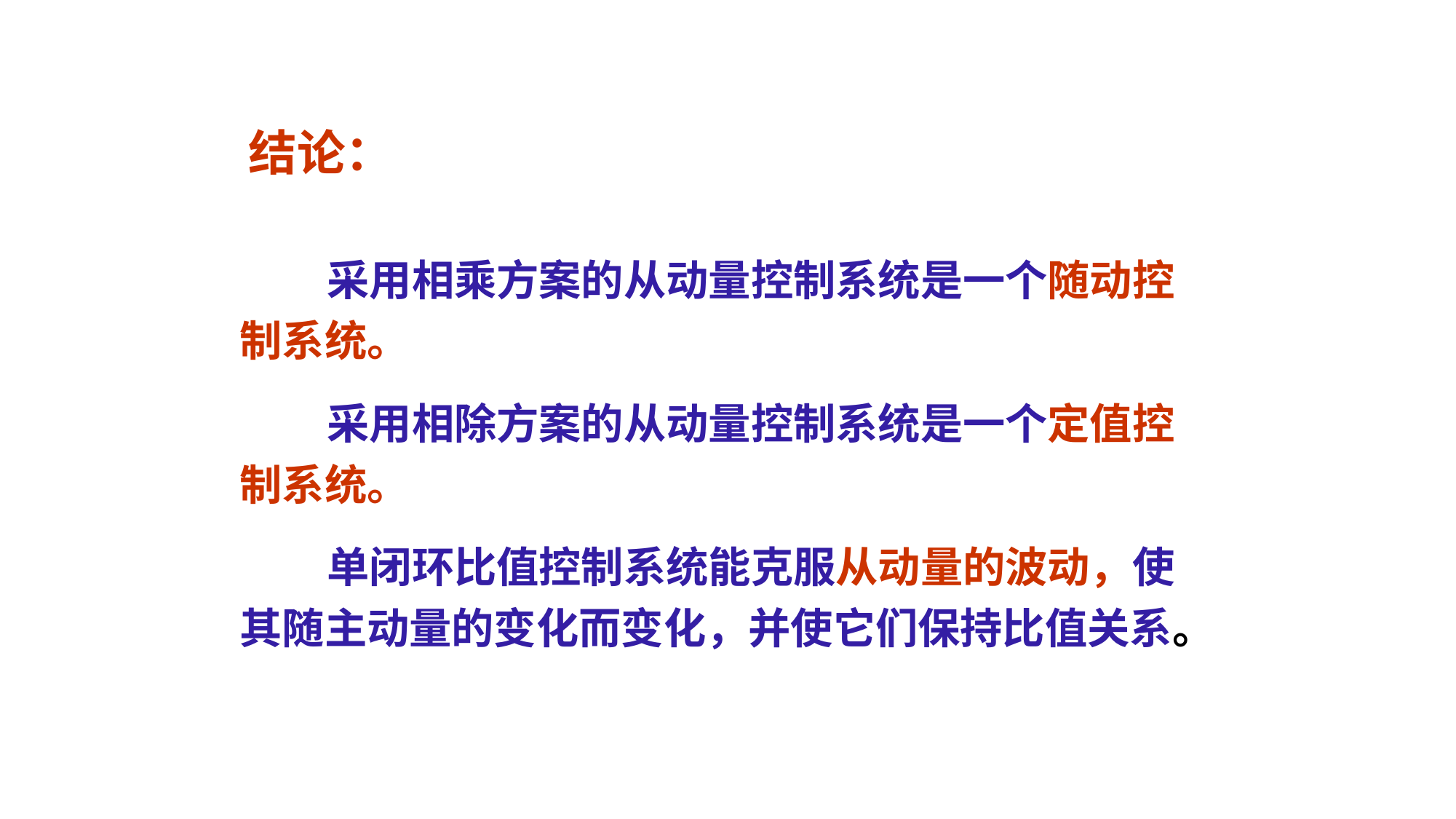

结论：
        采用相乘方案的从动量控制系统是一个随动控制系统。
        采用相除方案的从动量控制系统是一个定值控制系统。
        单闭环比值控制系统能克服从动量的波动，使其随主动量的变化而变化，并使它们保持比值关系。